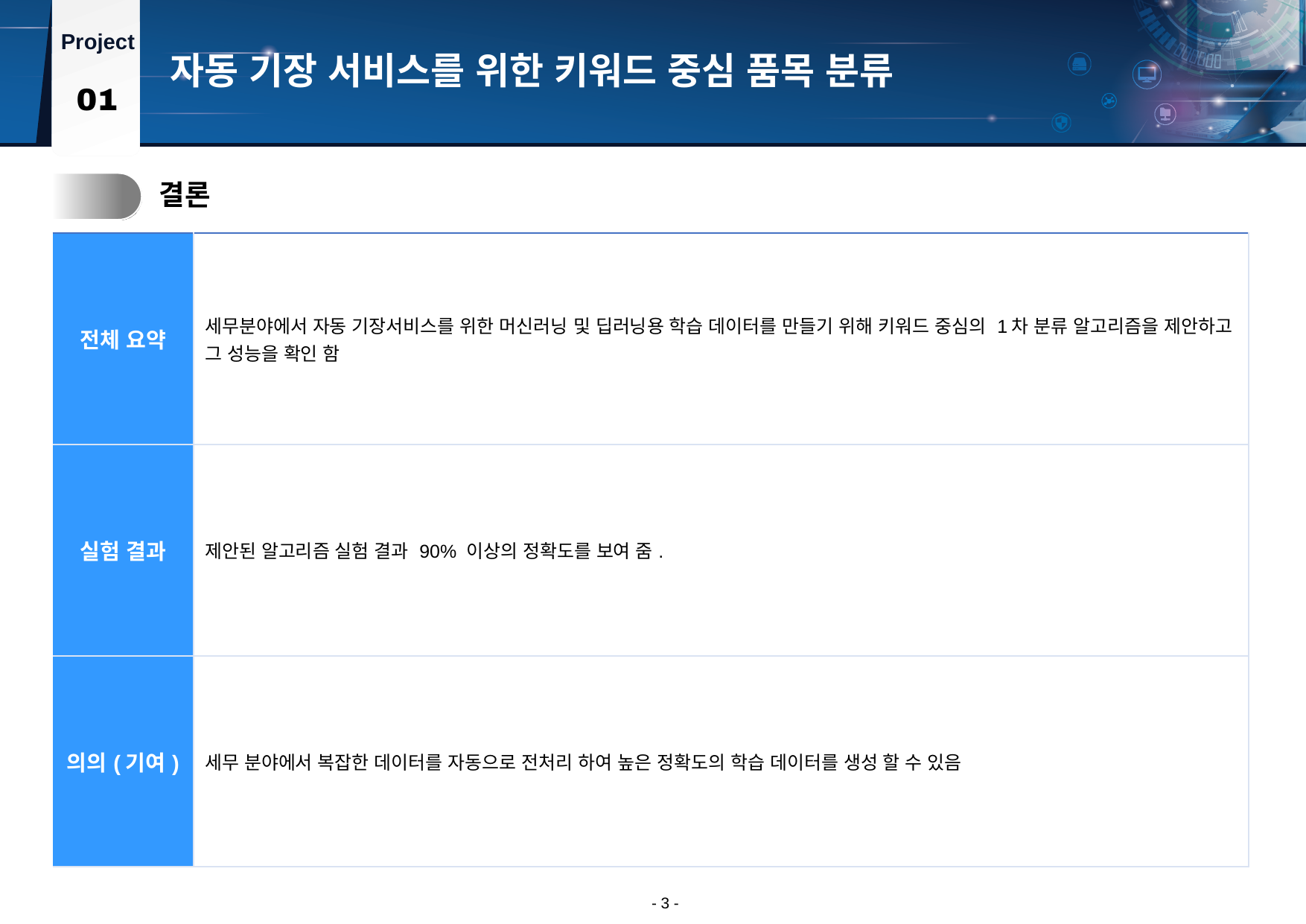

자동 기장 서비스를 위한 키워드 중심 품목 분류
01

3.
결론
| 전체 요약 | 세무분야에서 자동 기장서비스를 위한 머신러닝 및 딥러닝용 학습 데이터를 만들기 위해 키워드 중심의 1차 분류 알고리즘을 제안하고 그 성능을 확인 함 |
| --- | --- |
| 실험 결과 | 제안된 알고리즘 실험 결과 90% 이상의 정확도를 보여 줌. |
| 의의(기여) | 세무 분야에서 복잡한 데이터를 자동으로 전처리 하여 높은 정확도의 학습 데이터를 생성 할 수 있음 |
- 3 -